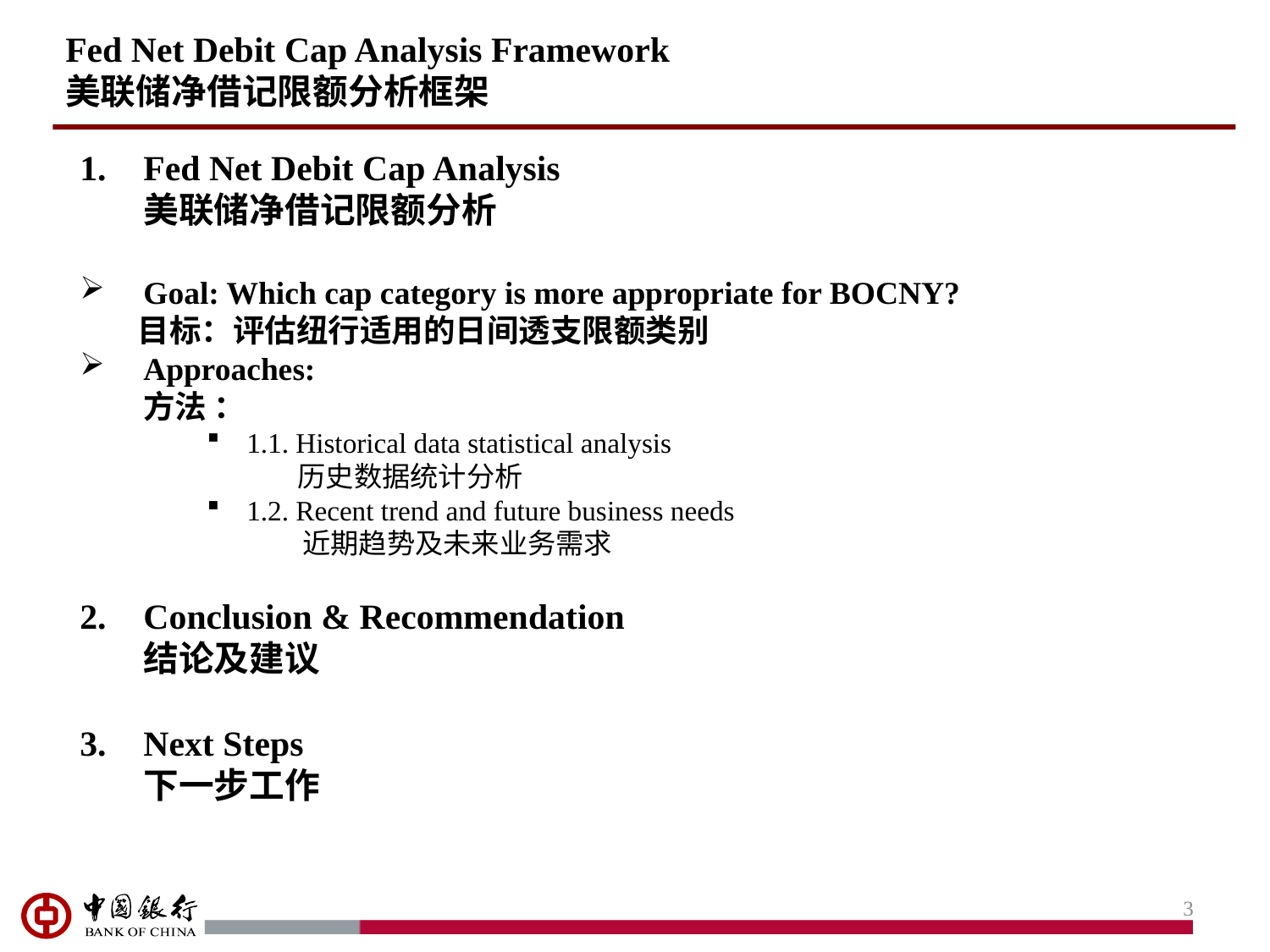

Fed Net Debit Cap Analysis Framework
美联储净借记限额分析框架

Fed Net Debit Cap Analysis
美联储净借记限额分析

Goal: Which cap category is more appropriate for BOCNY?
       目标：评估纽行适用的日间透支限额类别
Approaches:
方法 ：
1.1. Historical data statistical analysis
       历史数据统计分析
1.2. Recent trend and future business needs
    近期趋势及未来业务需求

Conclusion & Recommendation
结论及建议

Next Steps
下一步工作

3